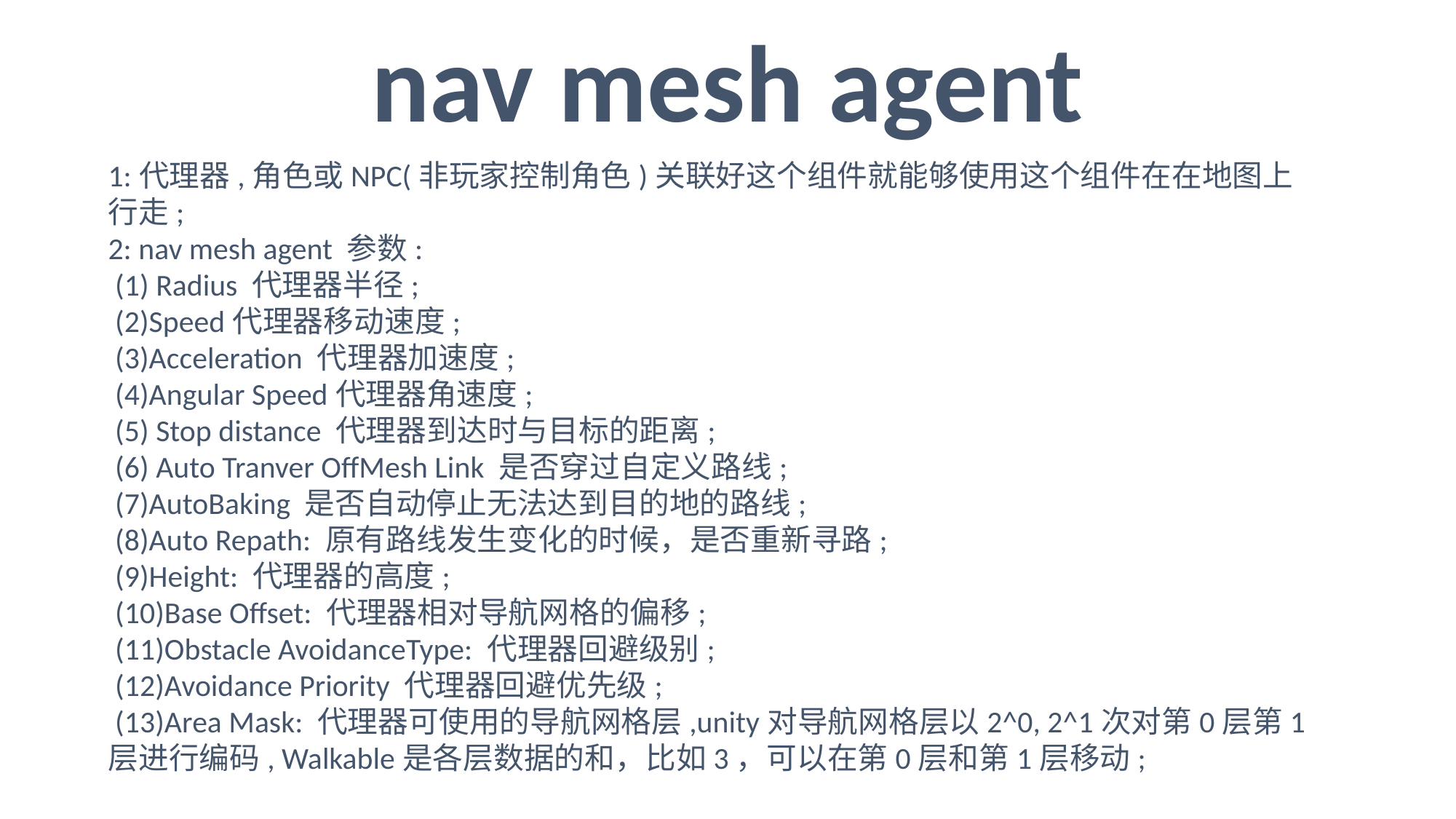

nav mesh agent
1:代理器,角色或NPC(非玩家控制角色)关联好这个组件就能够使用这个组件在在地图上行走;
2: nav mesh agent 参数:
 (1) Radius 代理器半径;
 (2)Speed代理器移动速度;
 (3)Acceleration 代理器加速度;
 (4)Angular Speed代理器角速度;
 (5) Stop distance 代理器到达时与目标的距离;
 (6) Auto Tranver OffMesh Link 是否穿过自定义路线;
 (7)AutoBaking 是否自动停止无法达到目的地的路线;
 (8)Auto Repath: 原有路线发生变化的时候，是否重新寻路;
 (9)Height: 代理器的高度;
 (10)Base Offset: 代理器相对导航网格的偏移;
 (11)Obstacle AvoidanceType: 代理器回避级别;
 (12)Avoidance Priority 代理器回避优先级;
 (13)Area Mask: 代理器可使用的导航网格层,unity对导航网格层以2^0, 2^1次对第0层第1层进行编码, Walkable是各层数据的和，比如3，可以在第0层和第1层移动;
2